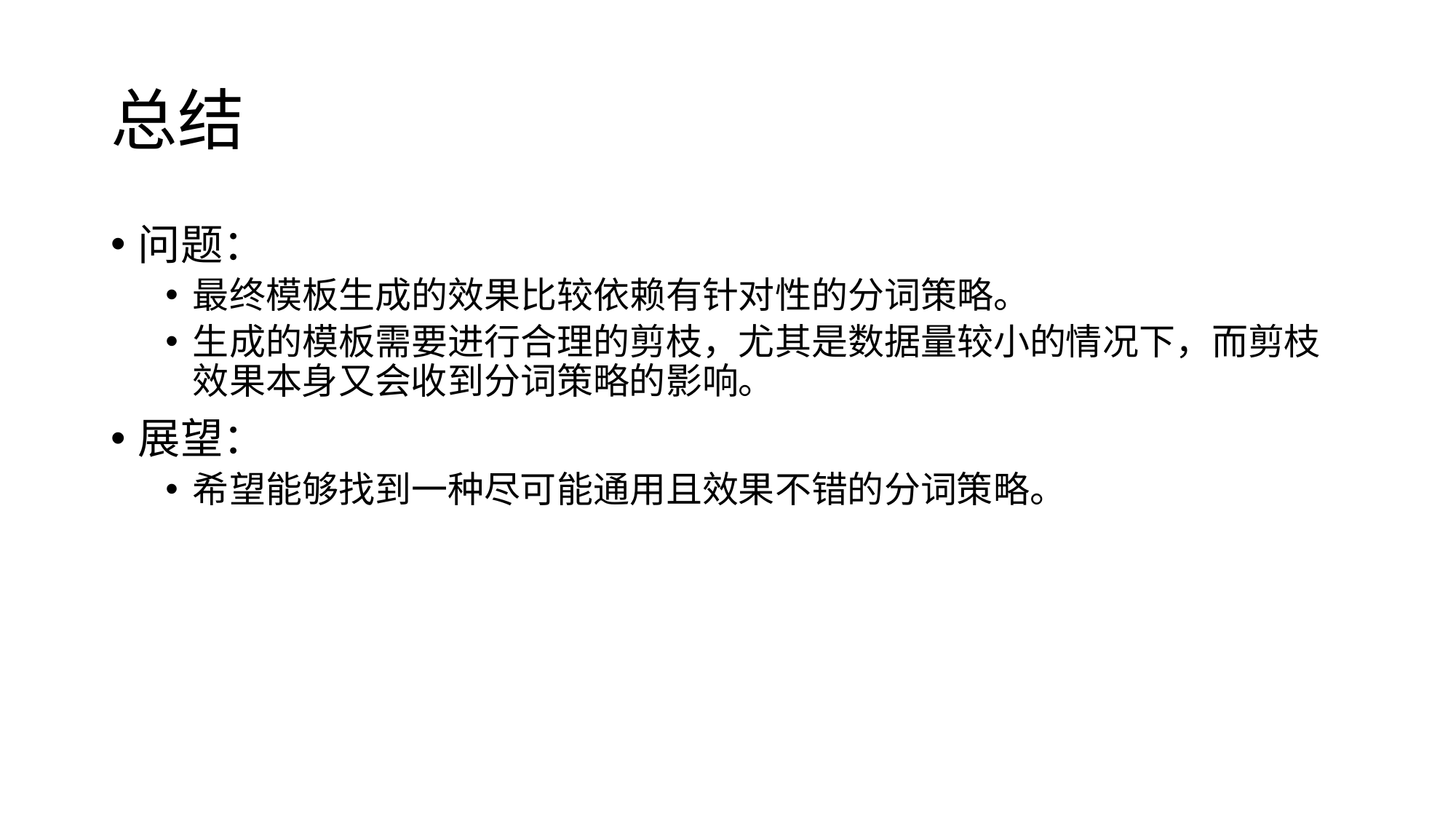

# 总结
问题：
最终模板生成的效果比较依赖有针对性的分词策略。
生成的模板需要进行合理的剪枝，尤其是数据量较小的情况下，而剪枝效果本身又会收到分词策略的影响。
展望：
希望能够找到一种尽可能通用且效果不错的分词策略。